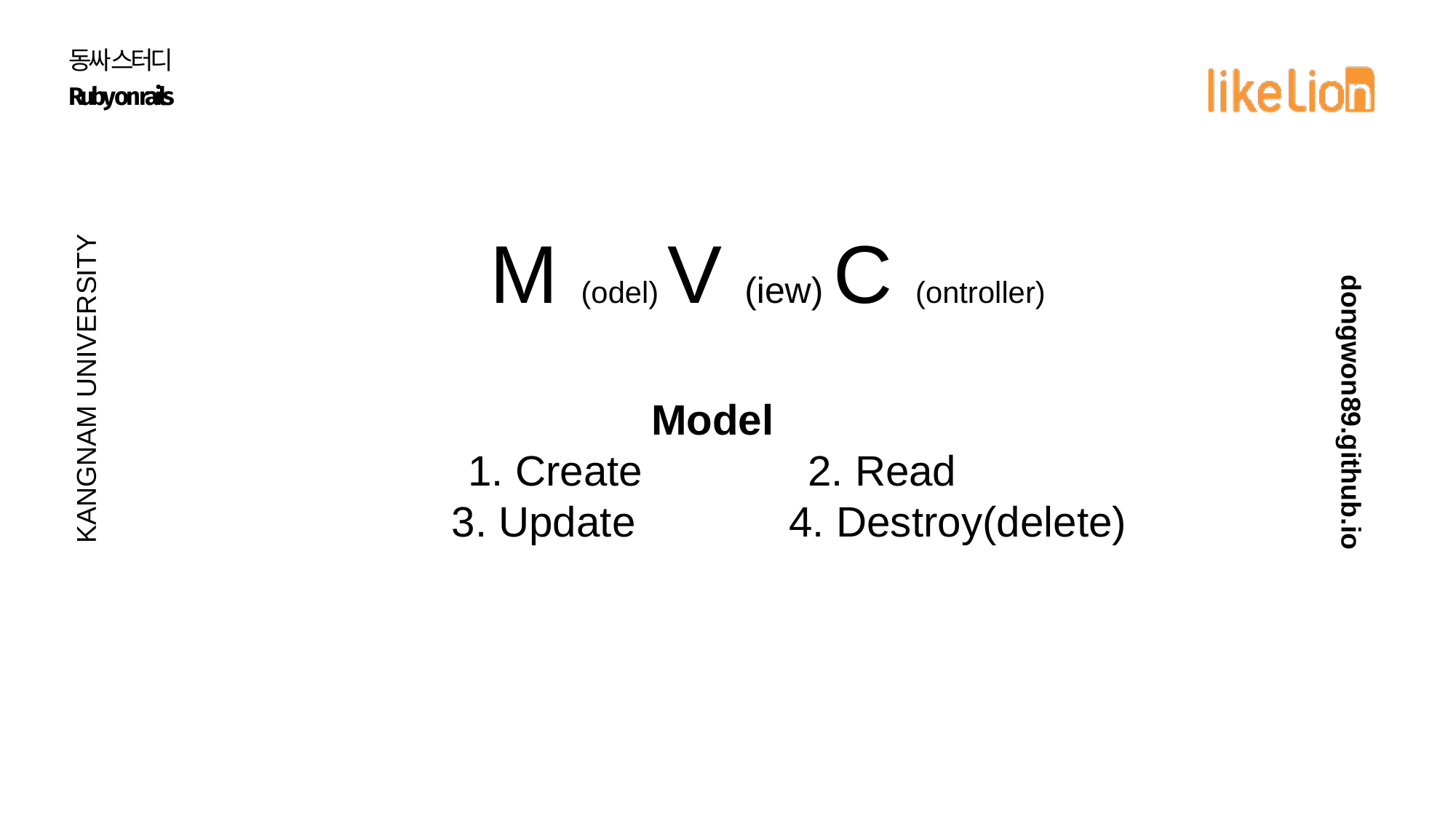

동싸 스터디
Ruby on rails

KANGNAM UNIVERSITY
M (odel) V (iew) C (ontroller)
dongwon89.github.io
Model
1. Create              2. Read
             3. Update             4. Destroy(delete)